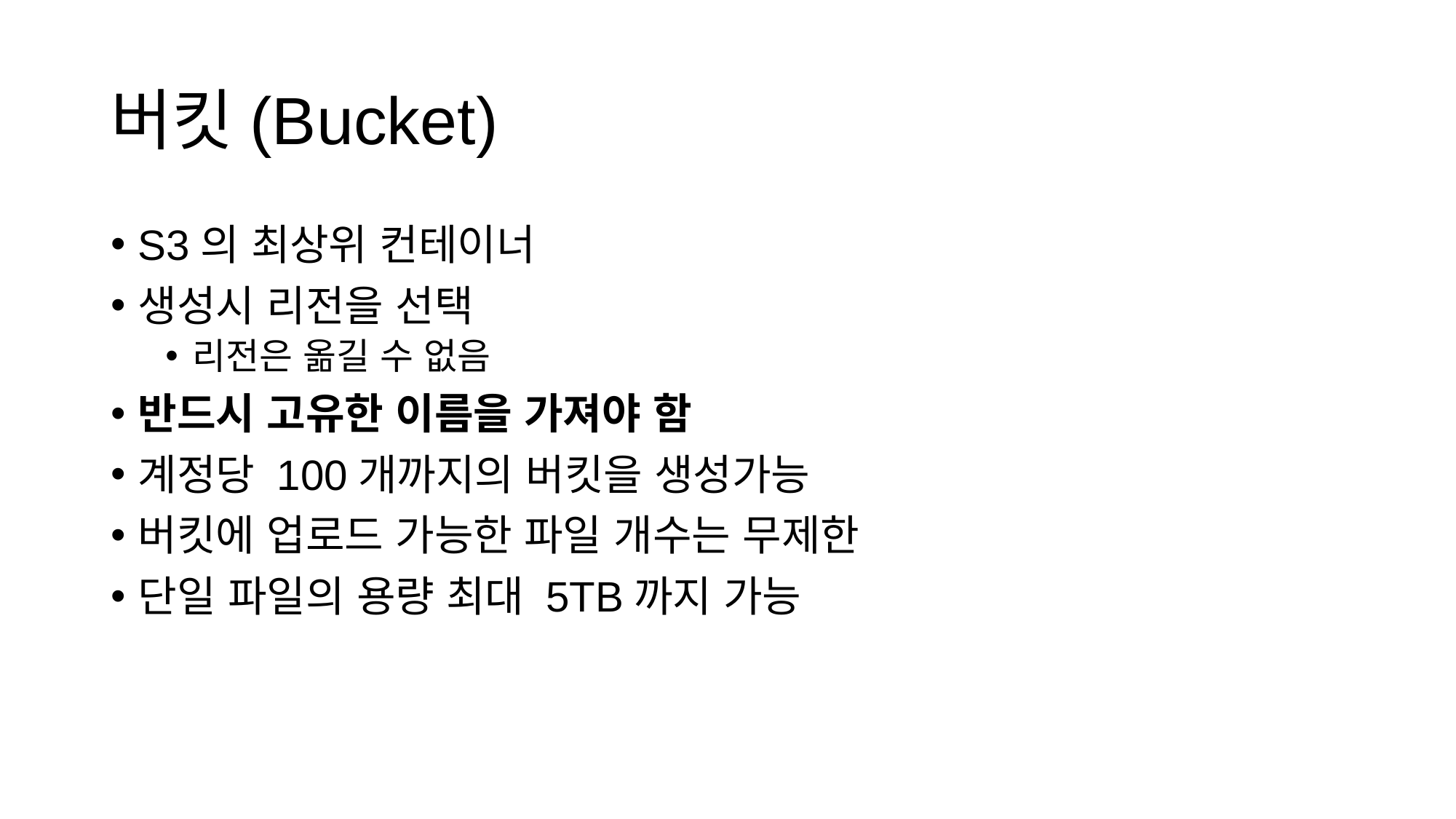

# 버킷(Bucket)
S3의 최상위 컨테이너
생성시 리전을 선택
리전은 옮길 수 없음
반드시 고유한 이름을 가져야 함
계정당 100개까지의 버킷을 생성가능
버킷에 업로드 가능한 파일 개수는 무제한
단일 파일의 용량 최대 5TB까지 가능